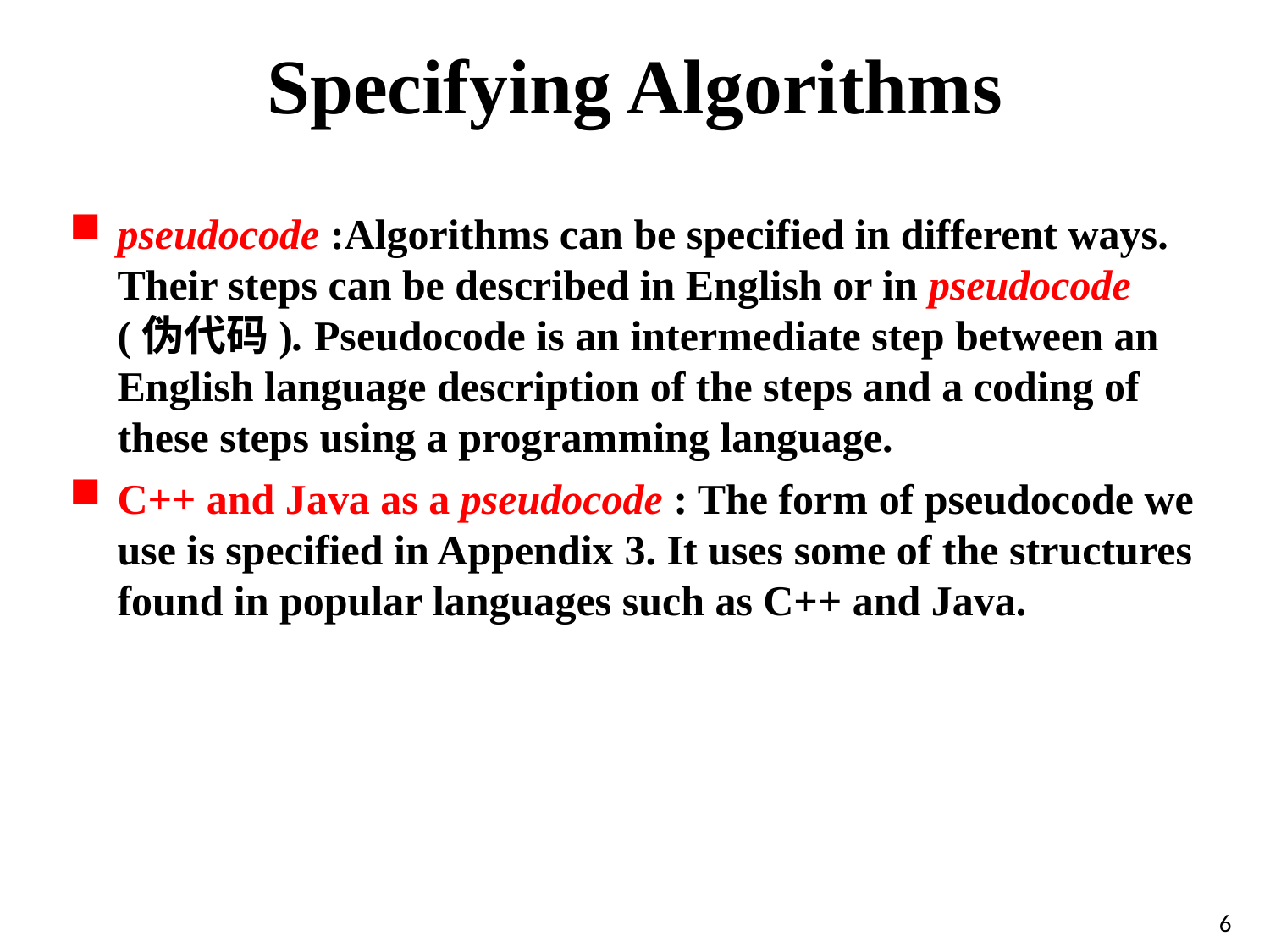

# Specifying Algorithms
pseudocode :Algorithms can be specified in different ways. Their steps can be described in English or in pseudocode (伪代码). Pseudocode is an intermediate step between an English language description of the steps and a coding of these steps using a programming language.
C++ and Java as a pseudocode : The form of pseudocode we use is specified in Appendix 3. It uses some of the structures found in popular languages such as C++ and Java.